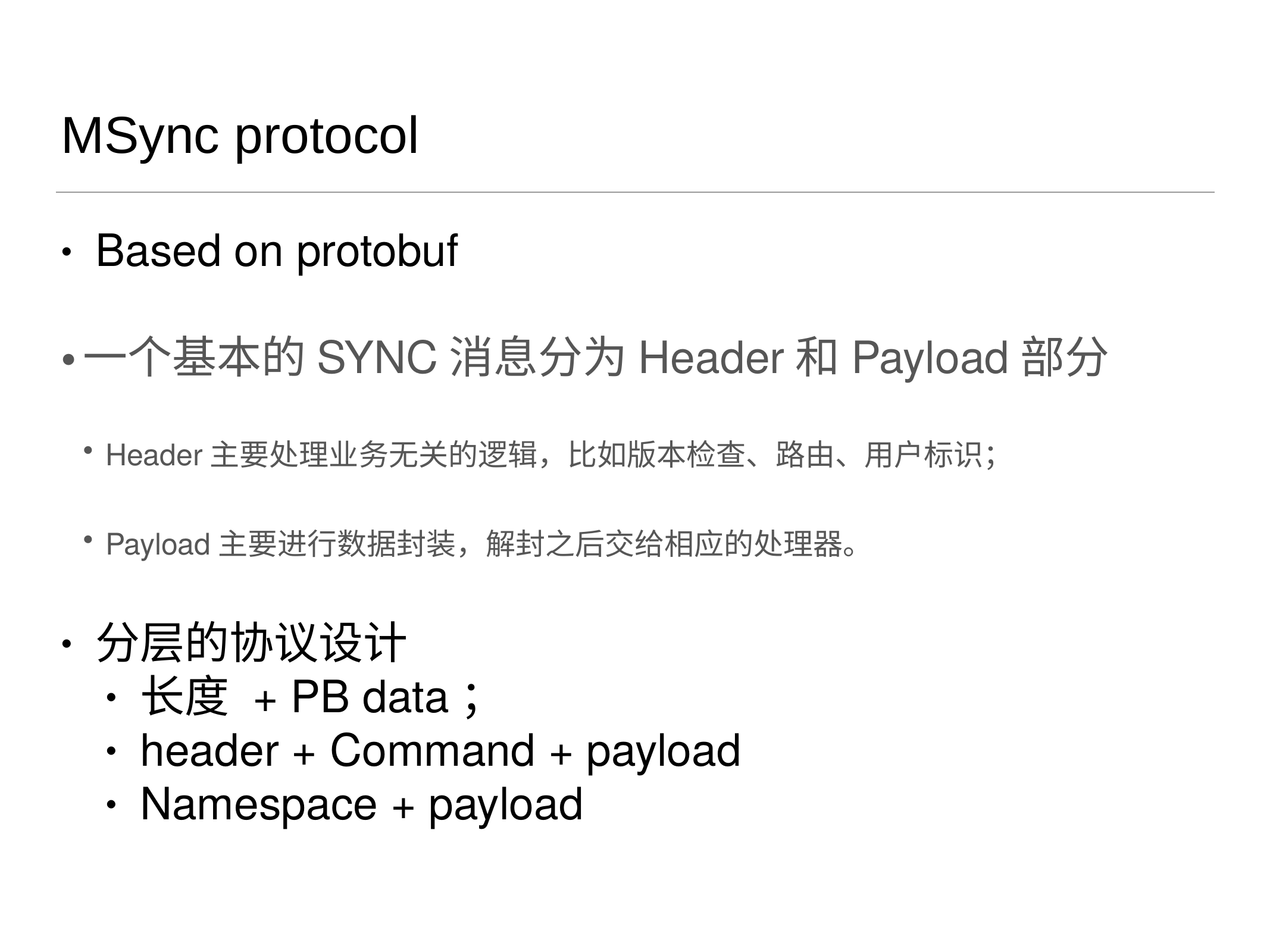

# MSync protocol
Based on protobuf

⼀个基本的SYNC消息分为Header和Payload部分

Header主要处理业务⽆关的逻辑，⽐如版本检查、路由、⽤户标识；

Payload主要进⾏数据封装，解封之后交给相应的处理器。

分层的协议设计
长度 + PB data；
header + Command + payload
Namespace + payload